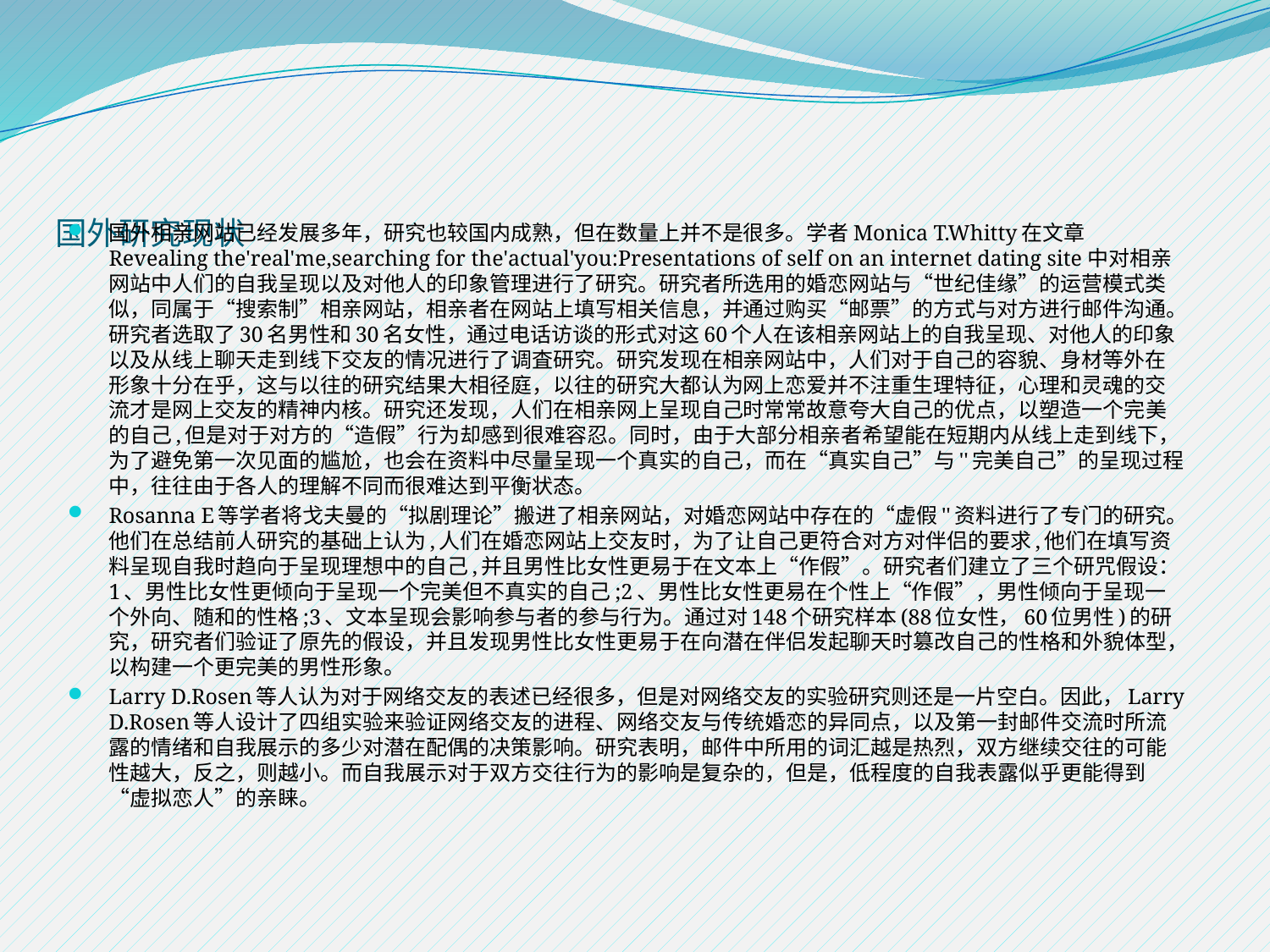

# 国外研究现状
国外相亲网站已经发展多年，研究也较国内成熟，但在数量上并不是很多。学者Monica T.Whitty在文章Revealing the'real'me,searching for the'actual'you:Presentations of self on an internet dating site中对相亲网站中人们的自我呈现以及对他人的印象管理进行了研究。研究者所选用的婚恋网站与“世纪佳缘”的运营模式类似，同属于“搜索制”相亲网站，相亲者在网站上填写相关信息，并通过购买“邮票”的方式与对方进行邮件沟通。研究者选取了30名男性和30名女性，通过电话访谈的形式对这60个人在该相亲网站上的自我呈现、对他人的印象以及从线上聊天走到线下交友的情况进行了调査研究。研究发现在相亲网站中，人们对于自己的容貌、身材等外在形象十分在乎，这与以往的研究结果大相径庭，以往的研究大都认为网上恋爱并不注重生理特征，心理和灵魂的交流才是网上交友的精神内核。研究还发现，人们在相亲网上呈现自己时常常故意夸大自己的优点，以塑造一个完美的自己,但是对于对方的“造假”行为却感到很难容忍。同时，由于大部分相亲者希望能在短期内从线上走到线下，为了避免第一次见面的尴尬，也会在资料中尽量呈现一个真实的自己，而在“真实自己”与''完美自己”的呈现过程中，往往由于各人的理解不同而很难达到平衡状态。
Rosanna E等学者将戈夫曼的“拟剧理论”搬进了相亲网站，对婚恋网站中存在的“虚假''资料进行了专门的研究。他们在总结前人研究的基础上认为,人们在婚恋网站上交友时，为了让自己更符合对方对伴侣的要求,他们在填写资料呈现自我时趋向于呈现理想中的自己,并且男性比女性更易于在文本上“作假”。研究者们建立了三个研咒假设：1、男性比女性更倾向于呈现一个完美但不真实的自己;2、男性比女性更易在个性上“作假”，男性倾向于呈现一个外向、随和的性格;3、文本呈现会影响参与者的参与行为。通过对148个研究样本(88位女性，60位男性)的研究，研究者们验证了原先的假设，并且发现男性比女性更易于在向潜在伴侣发起聊天时篡改自己的性格和外貌体型，以构建一个更完美的男性形象。
Larry D.Rosen等人认为对于网络交友的表述已经很多，但是对网络交友的实验研究则还是一片空白。因此，Larry D.Rosen等人设计了四组实验来验证网络交友的进程、网络交友与传统婚恋的异同点，以及第一封邮件交流时所流露的情绪和自我展示的多少对潜在配偶的决策影响。研究表明，邮件中所用的词汇越是热烈，双方继续交往的可能性越大，反之，则越小。而自我展示对于双方交往行为的影响是复杂的，但是，低程度的自我表露似乎更能得到“虚拟恋人”的亲睐。